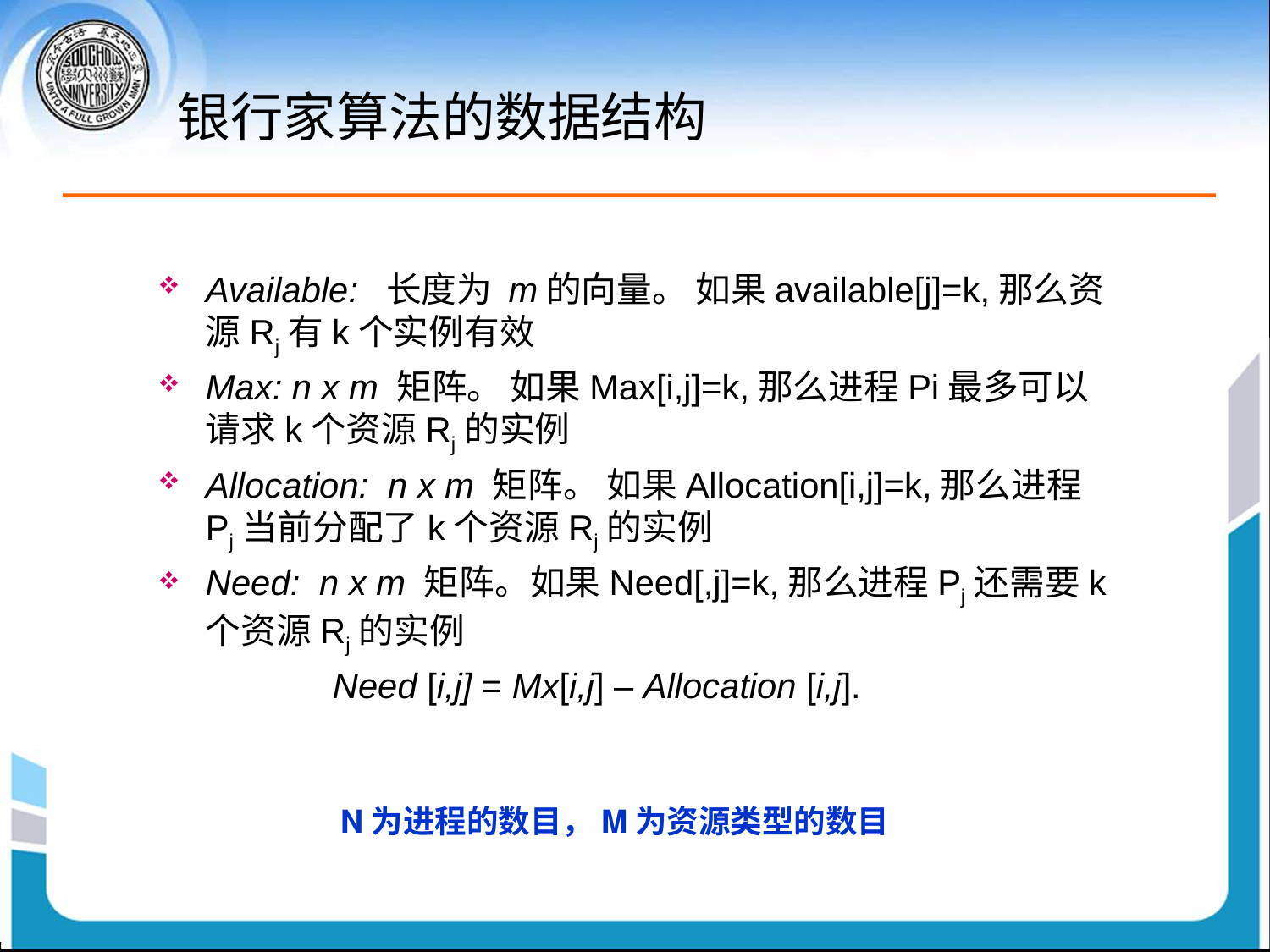

# 银行家算法的数据结构
Available:  长度为 m的向量。 如果available[j]=k,那么资源Rj有k个实例有效
Max: n x m 矩阵。 如果Max[i,j]=k,那么进程Pi最多可以请求k个资源Rj的实例
Allocation:  n x m 矩阵。 如果Allocation[i,j]=k,那么进程Pj当前分配了k个资源Rj的实例
Need:  n x m 矩阵。如果Need[,j]=k,那么进程Pj还需要k个资源Rj的实例
		Need [i,j] = Mx[i,j] – Allocation [i,j].
N为进程的数目，M为资源类型的数目